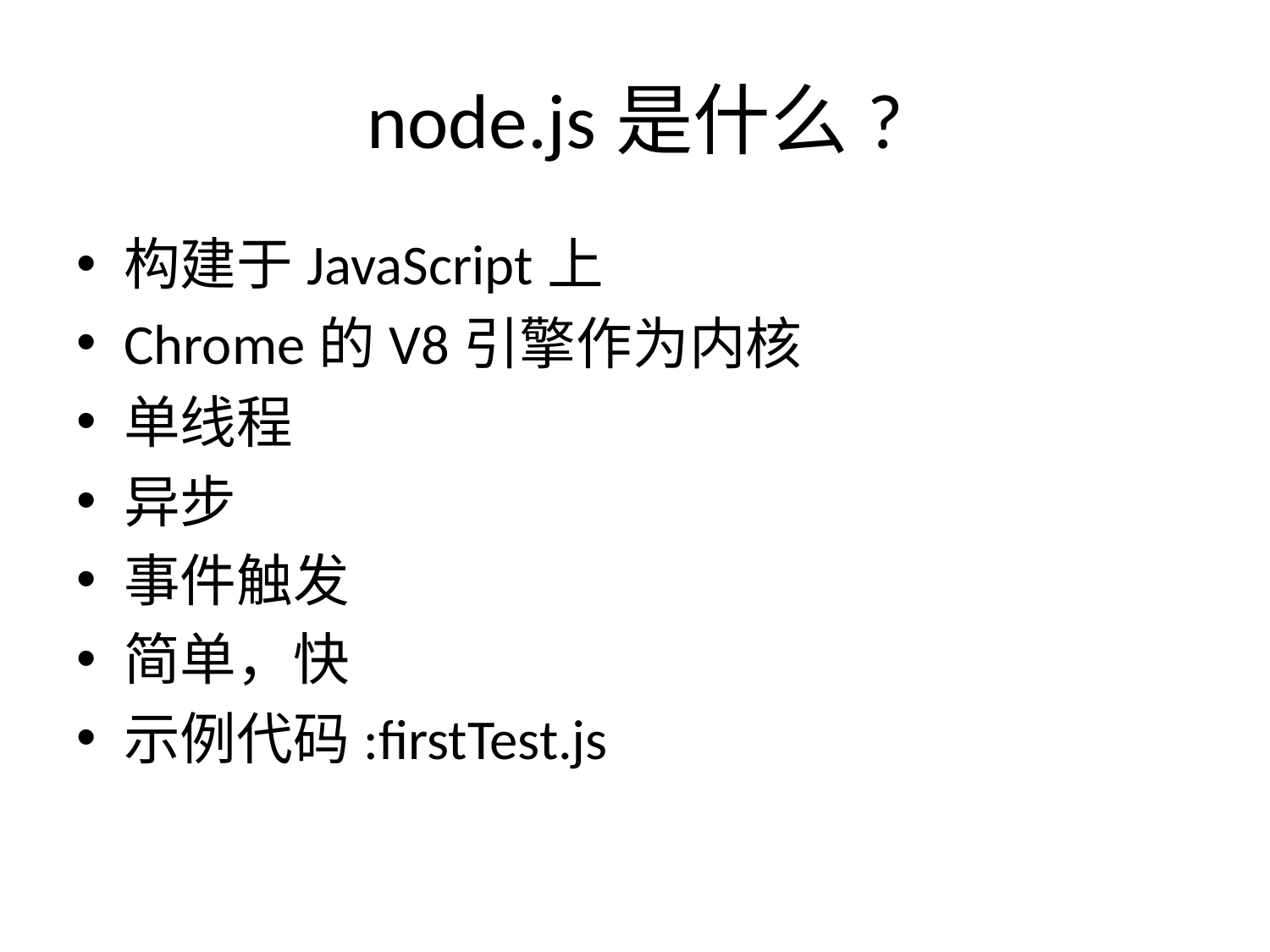

# node.js是什么?
构建于JavaScript上
Chrome的V8引擎作为内核
单线程
异步
事件触发
简单，快
示例代码:firstTest.js